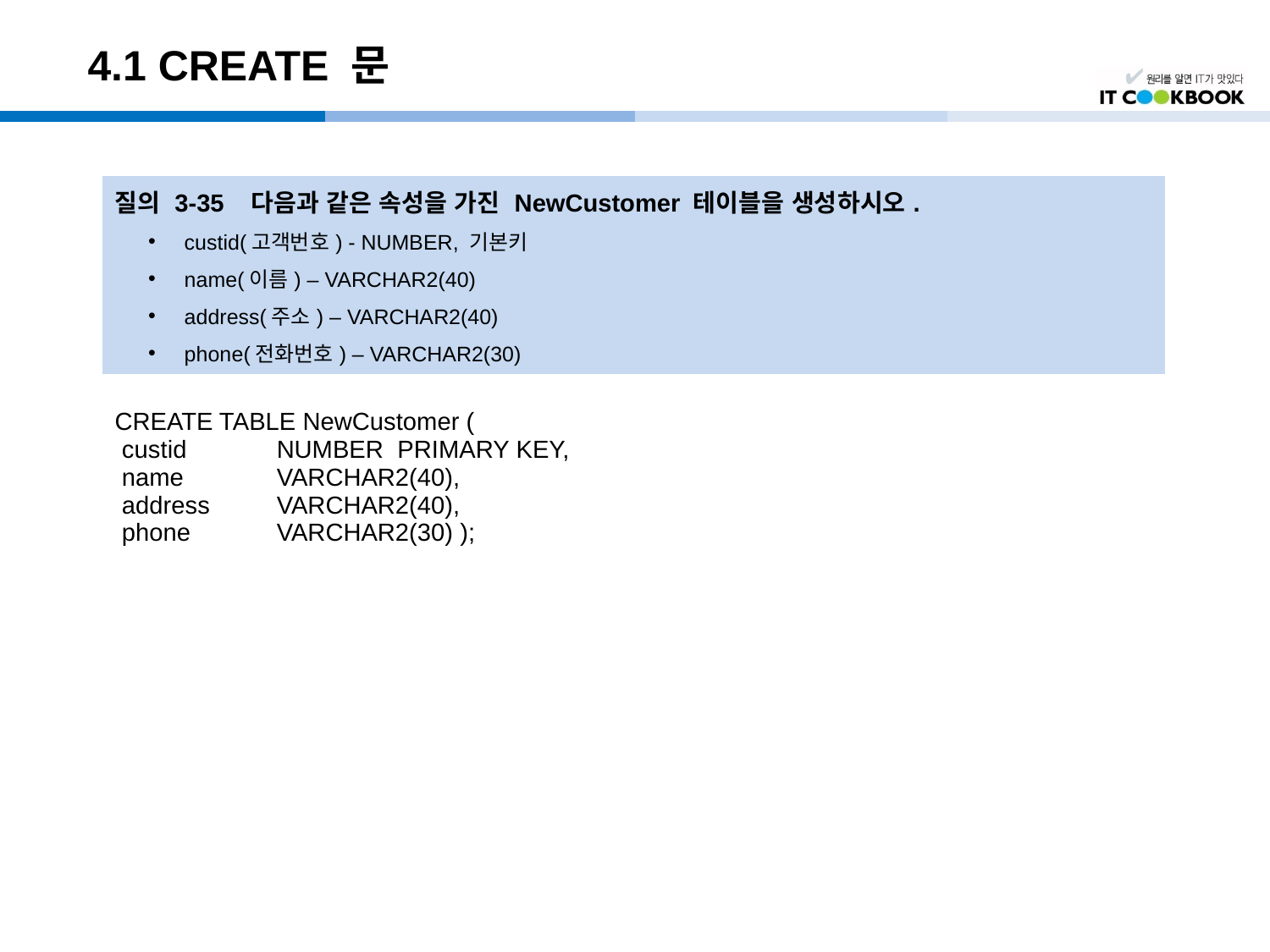

# 4.1 CREATE 문

| 질의 3-35 다음과 같은 속성을 가진 NewCustomer 테이블을 생성하시오. custid(고객번호) - NUMBER, 기본키 name(이름) – VARCHAR2(40) address(주소) – VARCHAR2(40) phone(전화번호) – VARCHAR2(30) |
| --- |
| CREATE TABLE NewCustomer ( custid NUMBER PRIMARY KEY, name VARCHAR2(40), address VARCHAR2(40), phone VARCHAR2(30) ); |